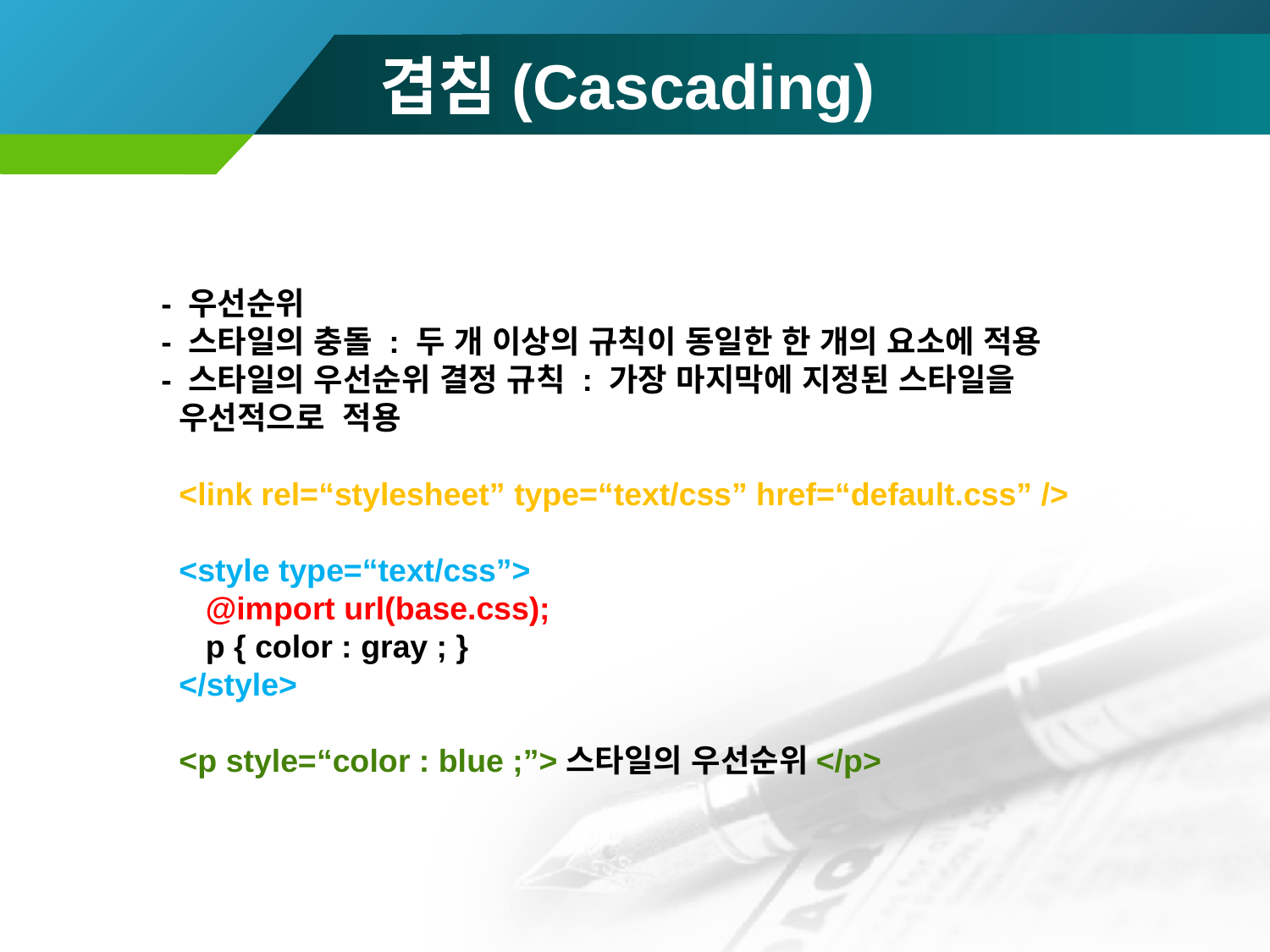

# 겹침(Cascading)

- 우선순위
- 스타일의 충돌 : 두 개 이상의 규칙이 동일한 한 개의 요소에 적용
- 스타일의 우선순위 결정 규칙 : 가장 마지막에 지정된 스타일을
  우선적으로  적용

  <link rel=“stylesheet” type=“text/css” href=“default.css” />

  <style type=“text/css”>
     @import url(base.css);
     p { color : gray ; }
  </style>

  <p style=“color : blue ;”>스타일의 우선순위</p>